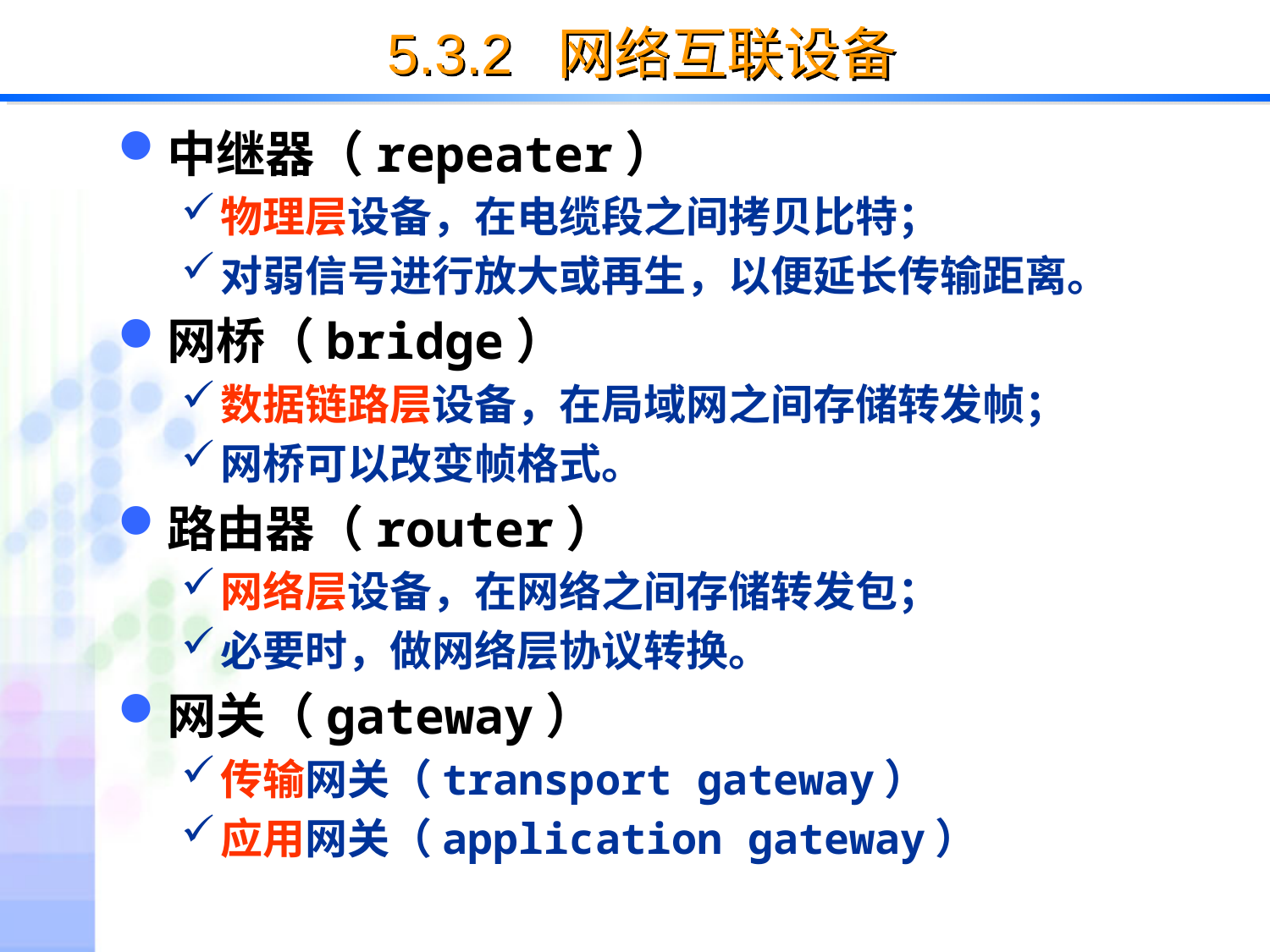

# 5.3.2  网络互联设备
中继器（repeater）
物理层设备，在电缆段之间拷贝比特；
对弱信号进行放大或再生，以便延长传输距离。
网桥（bridge）
数据链路层设备，在局域网之间存储转发帧；
网桥可以改变帧格式。
路由器（router）
网络层设备，在网络之间存储转发包；
必要时，做网络层协议转换。
网关（gateway）
传输网关（transport gateway）
应用网关（application gateway）